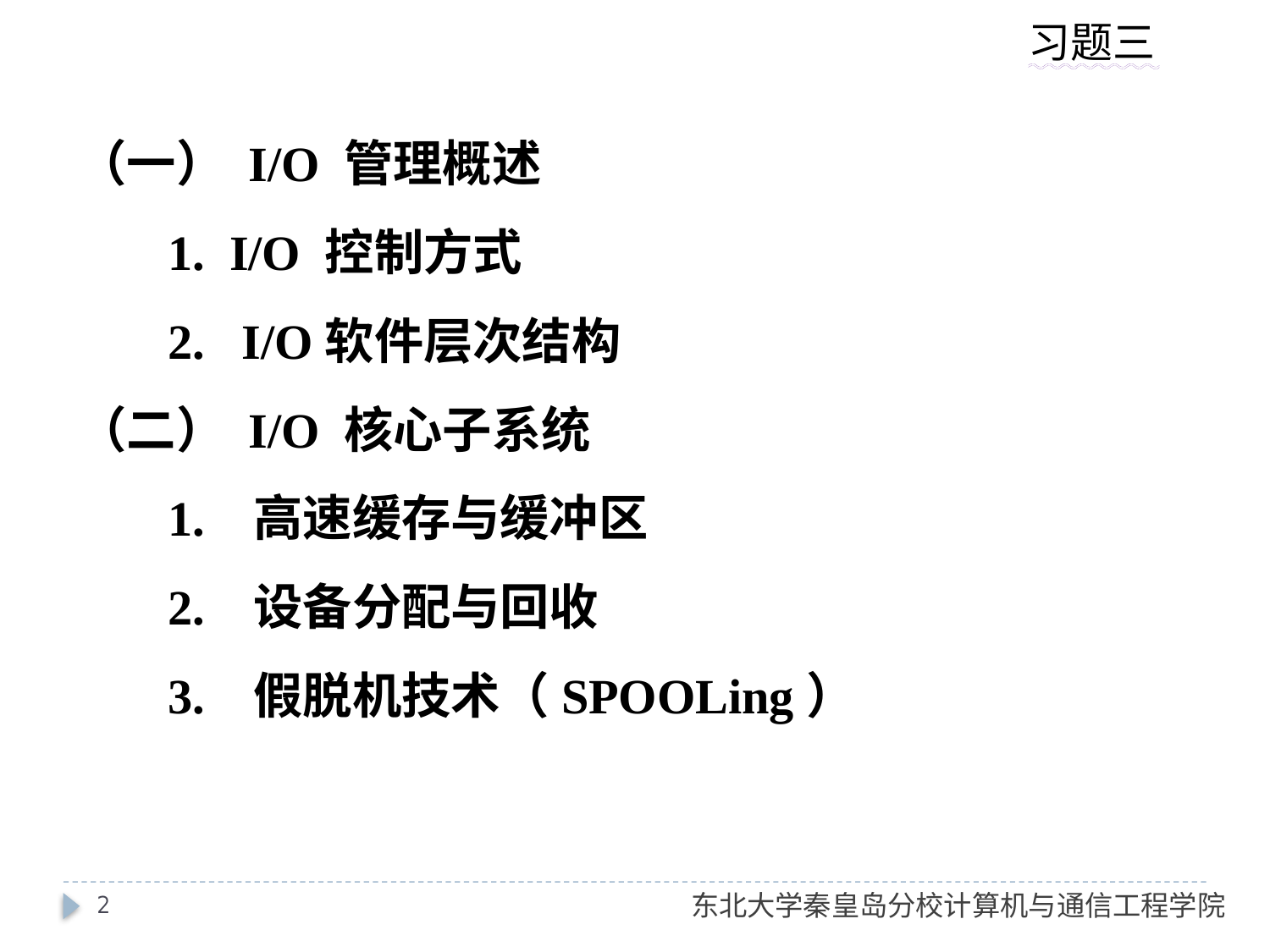

（一） I/O 管理概述
       1.  I/O 控制方式 
       2.   I/O软件层次结构
（二） I/O 核心子系统
       1.   高速缓存与缓冲区
       2.   设备分配与回收
       3.   假脱机技术（SPOOLing）

2